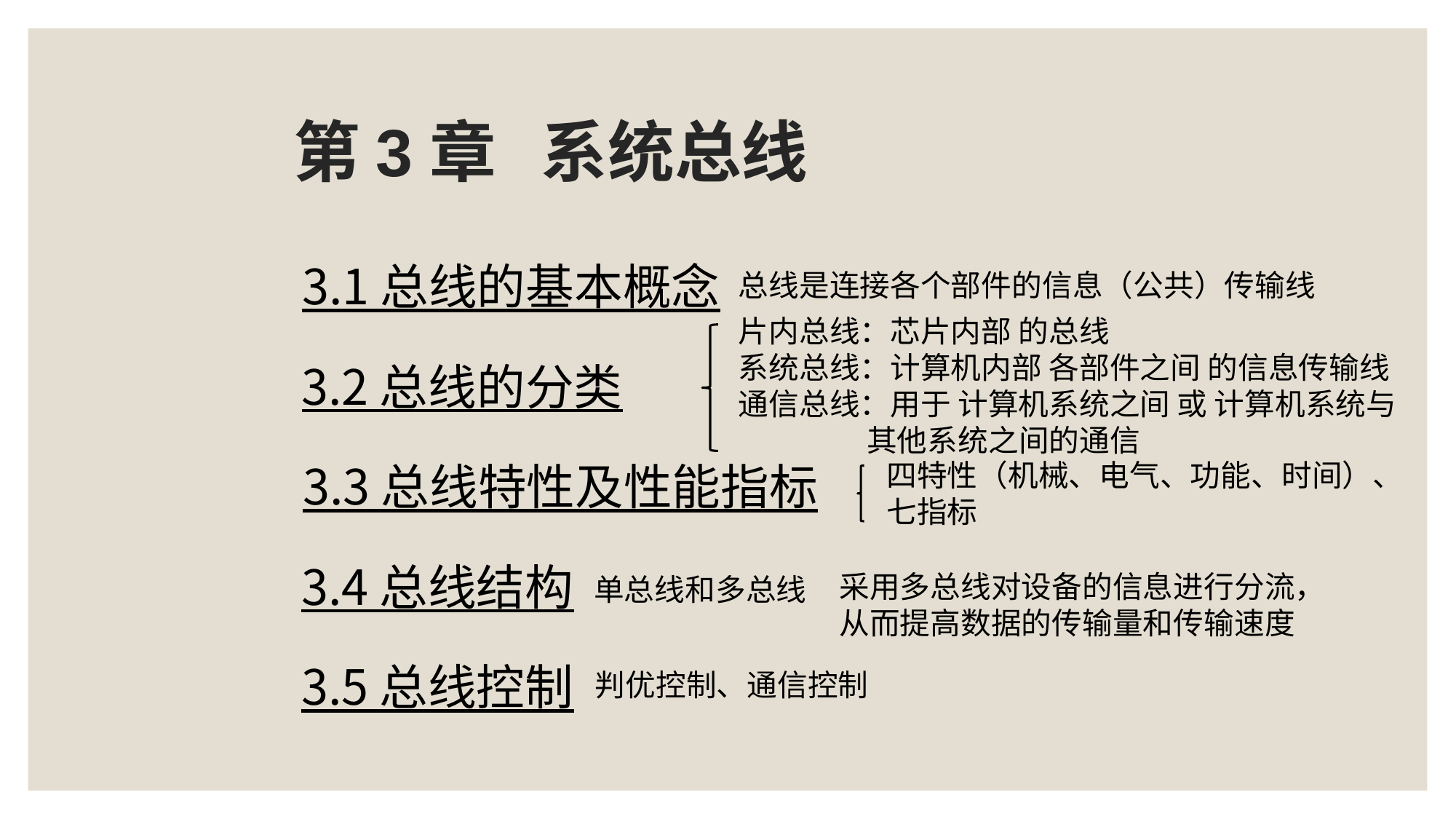

第3章   系统总线
3.1 总线的基本概念
总线是连接各个部件的信息（公共）传输线
片内总线：芯片内部 的总线
系统总线：计算机内部 各部件之间 的信息传输线
通信总线：用于 计算机系统之间 或 计算机系统与
                  其他系统之间的通信

3.2 总线的分类
四特性（机械、电气、功能、时间）、
七指标
3.3 总线特性及性能指标

3.4 总线结构
采用多总线对设备的信息进行分流，从而提高数据的传输量和传输速度
单总线和多总线
3.5 总线控制
判优控制、通信控制